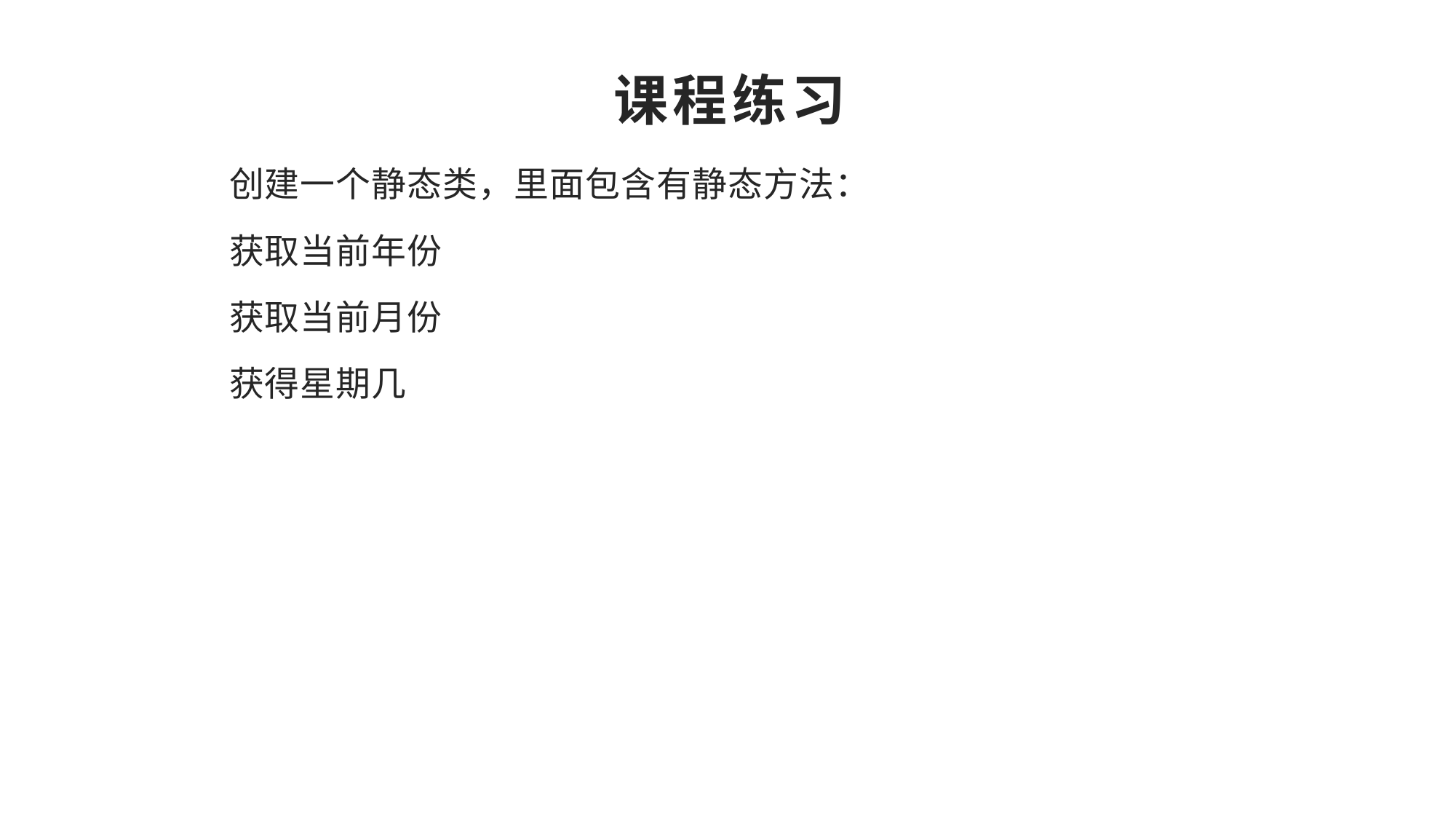

课程练习
创建一个静态类，里面包含有静态方法：
获取当前年份
获取当前月份
获得星期几